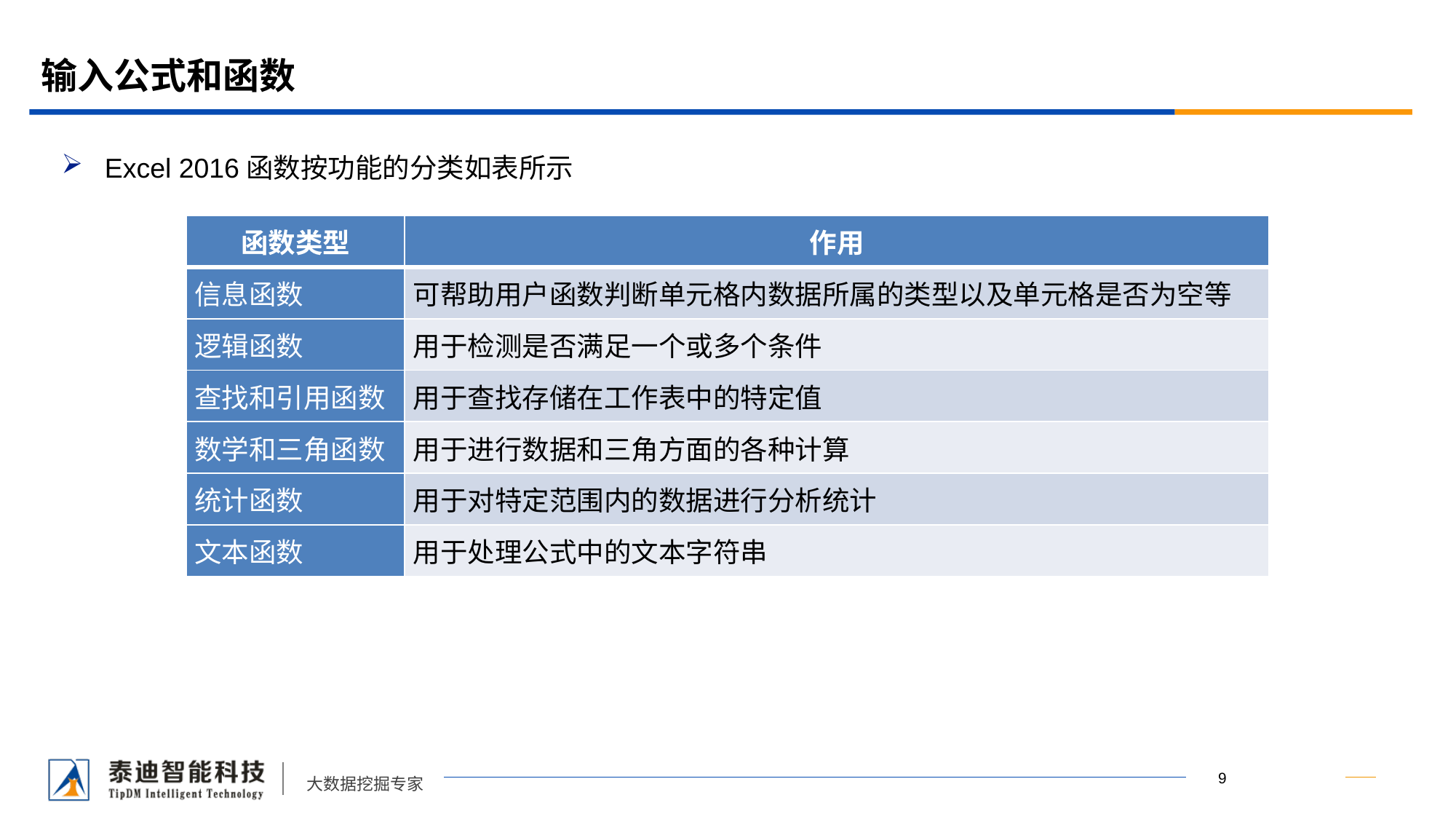

# 输入公式和函数
Excel 2016函数按功能的分类如表所示

| 函数类型 | 作用 |
| --- | --- |
| 信息函数 | 可帮助用户函数判断单元格内数据所属的类型以及单元格是否为空等 |
| 逻辑函数 | 用于检测是否满足一个或多个条件 |
| 查找和引用函数 | 用于查找存储在工作表中的特定值 |
| 数学和三角函数 | 用于进行数据和三角方面的各种计算 |
| 统计函数 | 用于对特定范围内的数据进行分析统计 |
| 文本函数 | 用于处理公式中的文本字符串 |